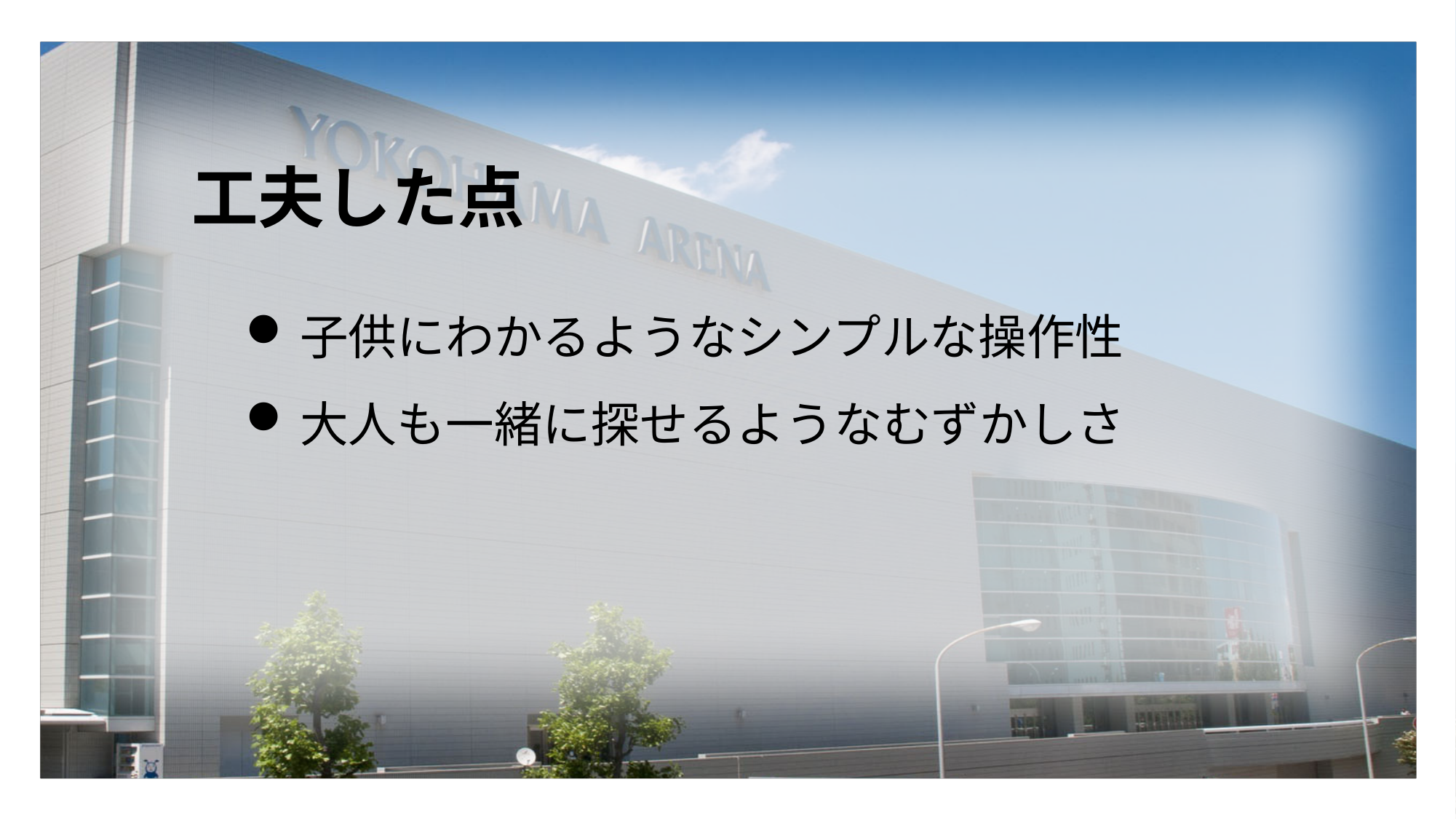

# 工夫した点
子供にわかるようなシンプルな操作性
大人も一緒に探せるようなむずかしさ